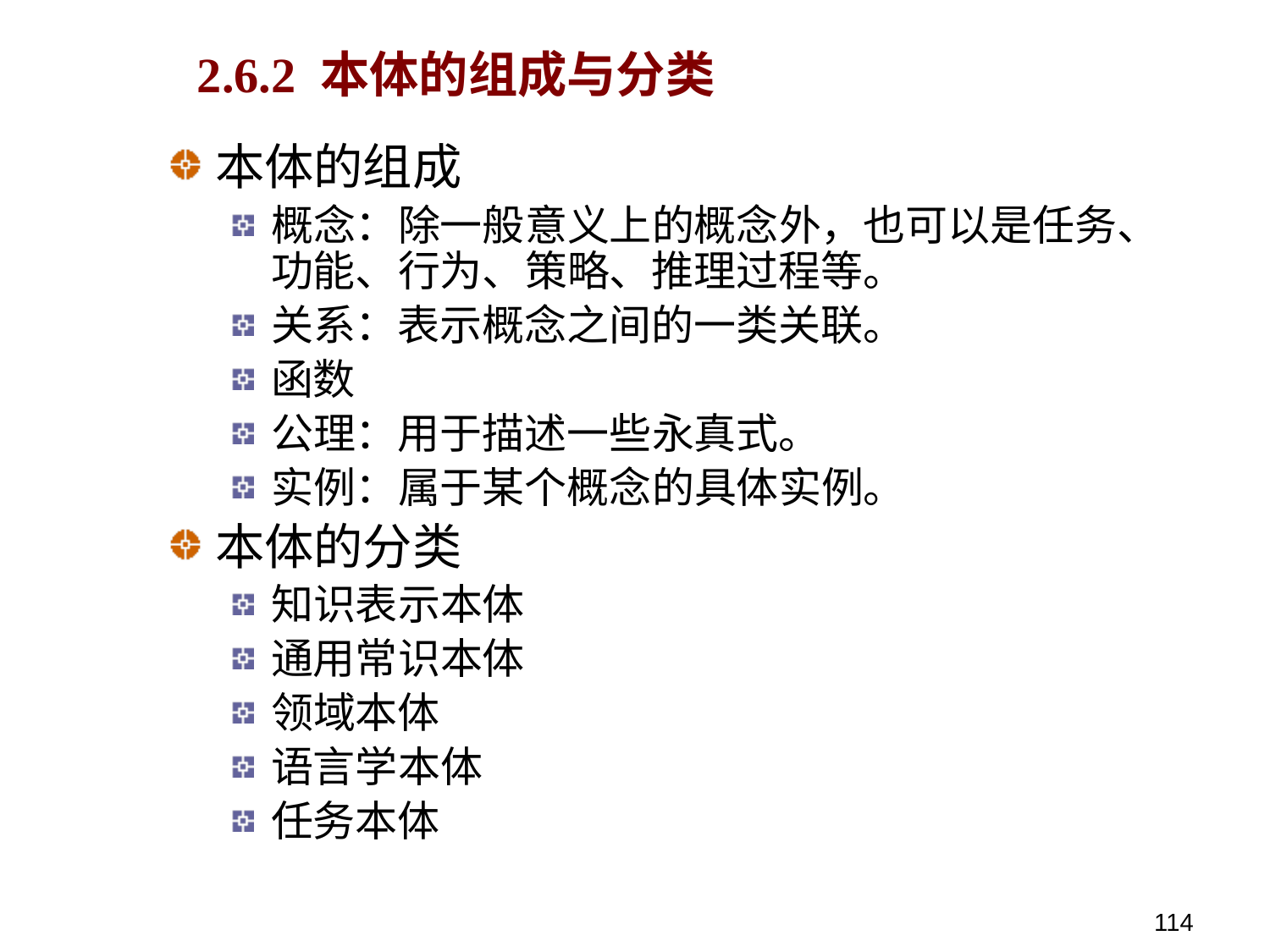

2.6.2 本体的组成与分类
本体的组成
概念：除一般意义上的概念外，也可以是任务、功能、行为、策略、推理过程等。
关系：表示概念之间的一类关联。
函数
公理：用于描述一些永真式。
实例：属于某个概念的具体实例。
本体的分类
知识表示本体
通用常识本体
领域本体
语言学本体
任务本体
114